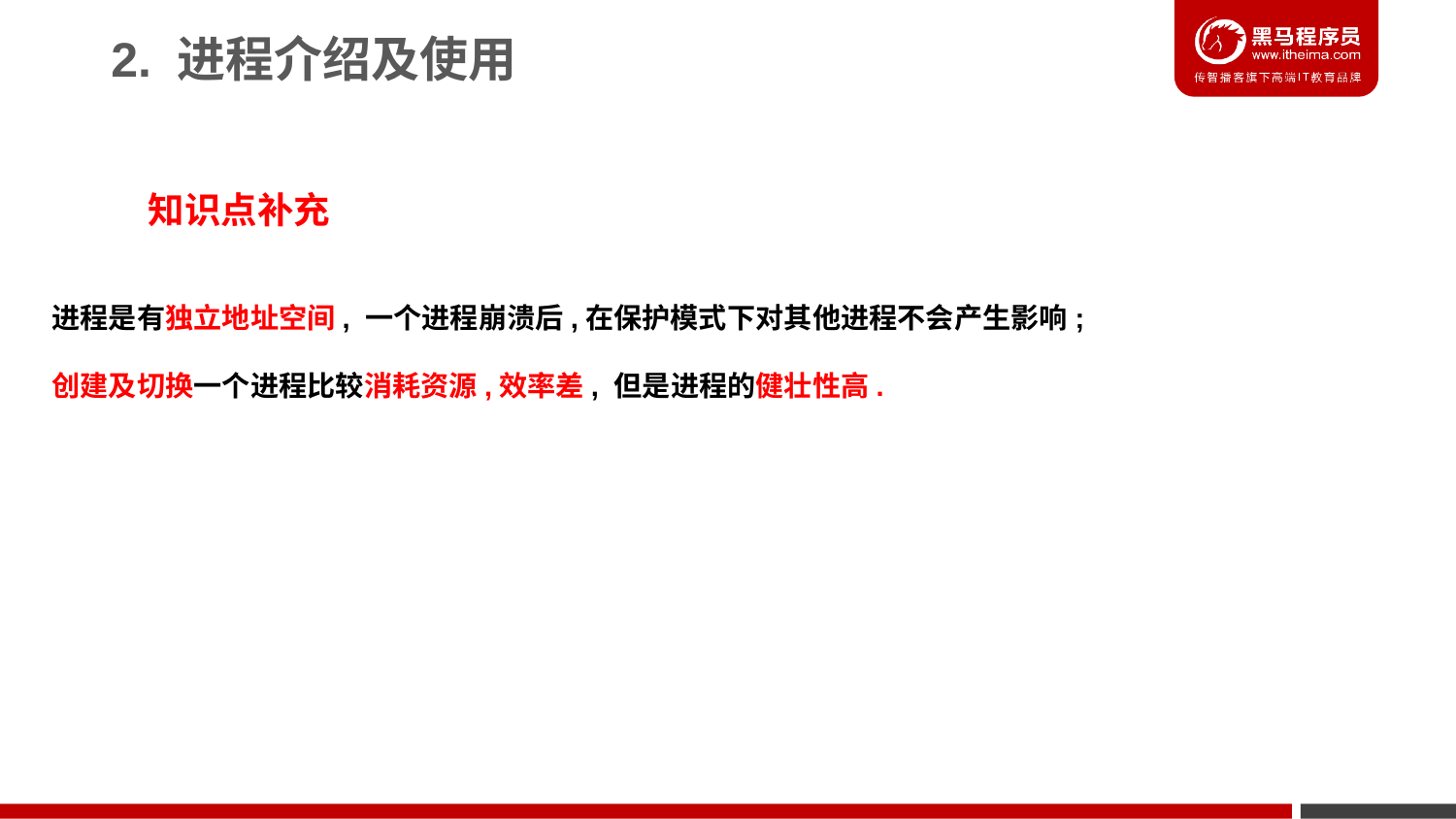

2. 进程介绍及使用
知识点补充
进程是有独立地址空间, 一个进程崩溃后,在保护模式下对其他进程不会产生影响;

创建及切换一个进程比较消耗资源,效率差, 但是进程的健壮性高.